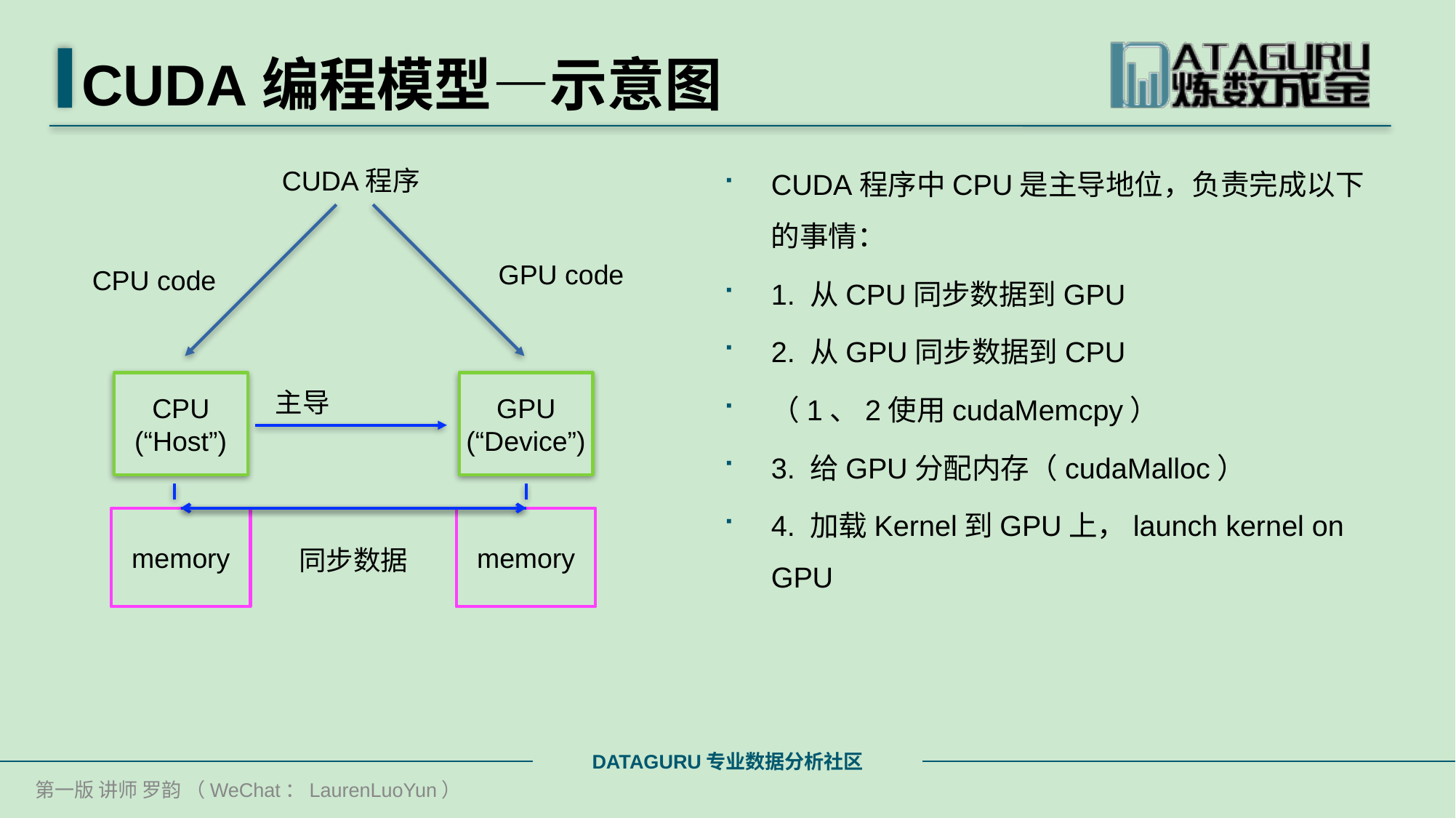

# CUDA编程模型—示意图
CUDA程序中CPU是主导地位，负责完成以下的事情：
1. 从CPU同步数据到GPU
2. 从GPU同步数据到CPU
（1、2使用cudaMemcpy）
3. 给GPU分配内存（cudaMalloc）
4. 加载Kernel到GPU上，launch kernel on GPU
CUDA程序

CPU code
GPU code
CPU
(“Host”)
GPU
(“Device”)
主导

memory
memory
同步数据